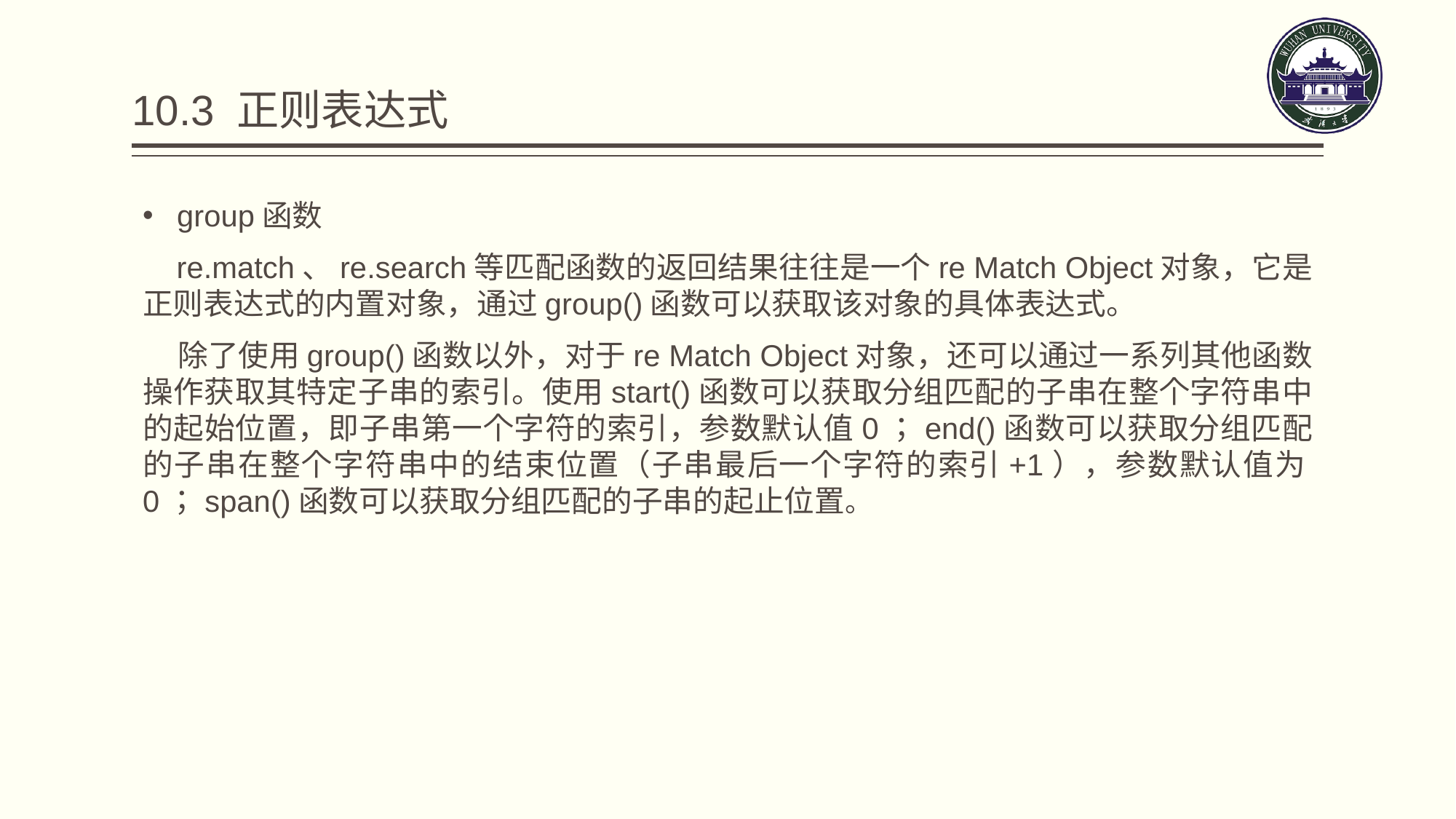

# 10.3 正则表达式
group函数
    re.match、re.search等匹配函数的返回结果往往是一个re Match Object对象，它是正则表达式的内置对象，通过group()函数可以获取该对象的具体表达式。
    除了使用group()函数以外，对于re Match Object对象，还可以通过一系列其他函数操作获取其特定子串的索引。使用start()函数可以获取分组匹配的子串在整个字符串中的起始位置，即子串第一个字符的索引，参数默认值0；end()函数可以获取分组匹配的子串在整个字符串中的结束位置（子串最后一个字符的索引+1），参数默认值为0；span()函数可以获取分组匹配的子串的起止位置。